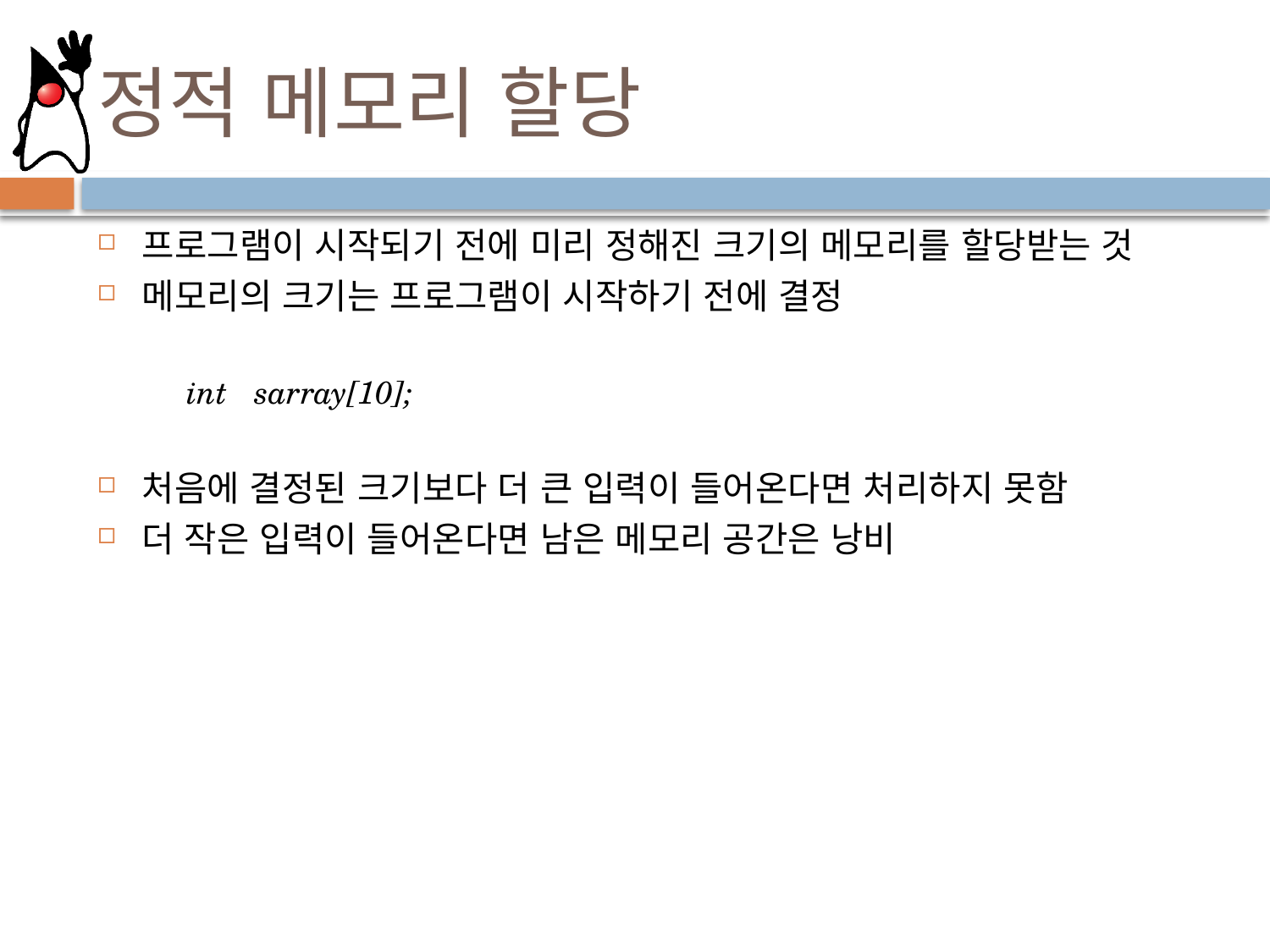

# 정적 메모리 할당
프로그램이 시작되기 전에 미리 정해진 크기의 메모리를 할당받는 것
메모리의 크기는 프로그램이 시작하기 전에 결정

	int   sarray[10];

처음에 결정된 크기보다 더 큰 입력이 들어온다면 처리하지 못함
더 작은 입력이 들어온다면 남은 메모리 공간은 낭비